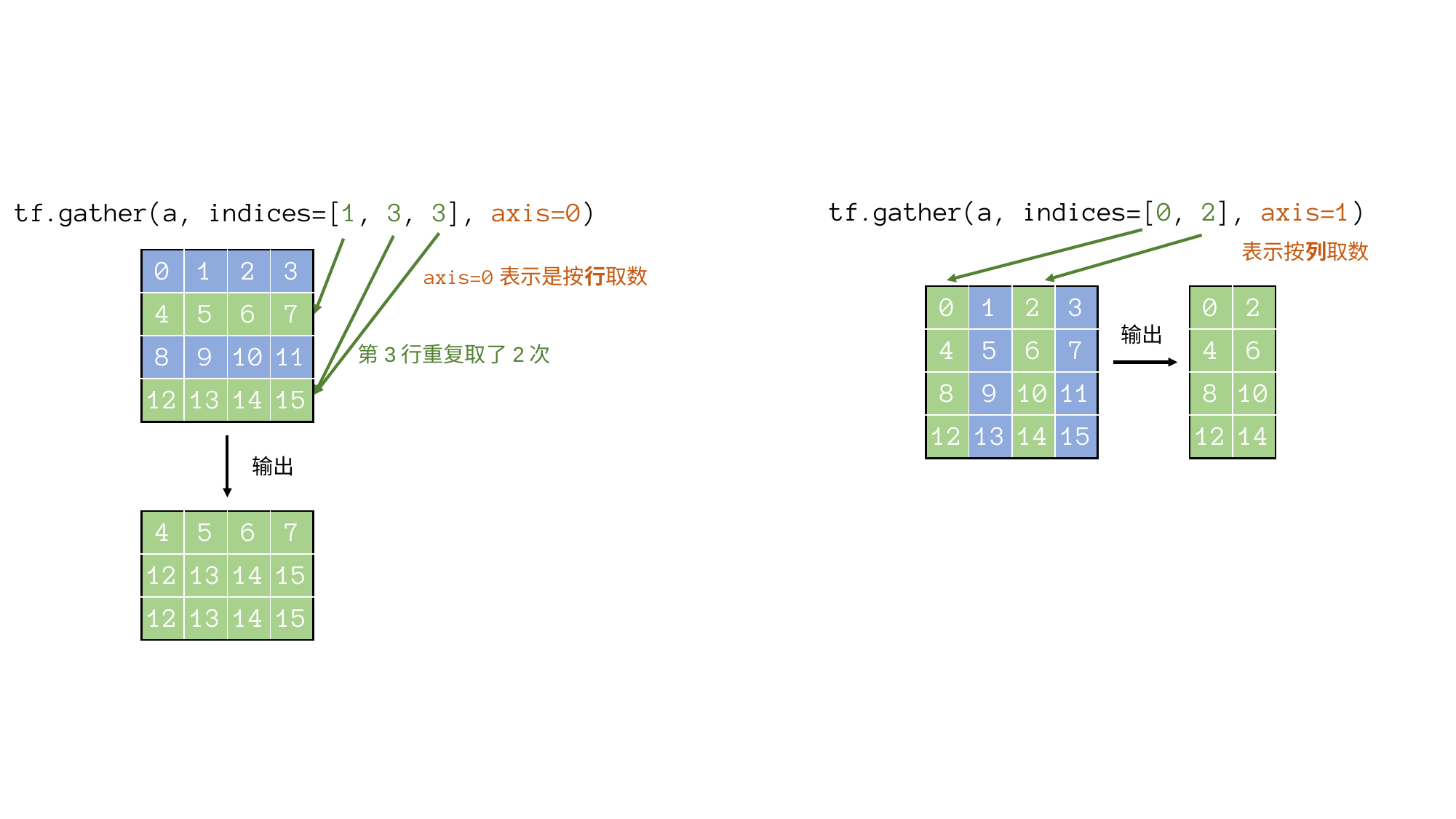

tf.gather(a, indices=[0, 2], axis=1)
tf.gather(a, indices=[1, 3, 3], axis=0)
表示按列取数
| 0 | 1 | 2 | 3 |
| --- | --- | --- | --- |
| 4 | 5 | 6 | 7 |
| 8 | 9 | 10 | 11 |
| 12 | 13 | 14 | 15 |
axis=0表示是按行取数
| 0 | 1 | 2 | 3 |
| --- | --- | --- | --- |
| 4 | 5 | 6 | 7 |
| 8 | 9 | 10 | 11 |
| 12 | 13 | 14 | 15 |
| 0 | 2 |
| --- | --- |
| 4 | 6 |
| 8 | 10 |
| 12 | 14 |
输出
第3行重复取了2次
输出
| 4 | 5 | 6 | 7 |
| --- | --- | --- | --- |
| 12 | 13 | 14 | 15 |
| 12 | 13 | 14 | 15 |